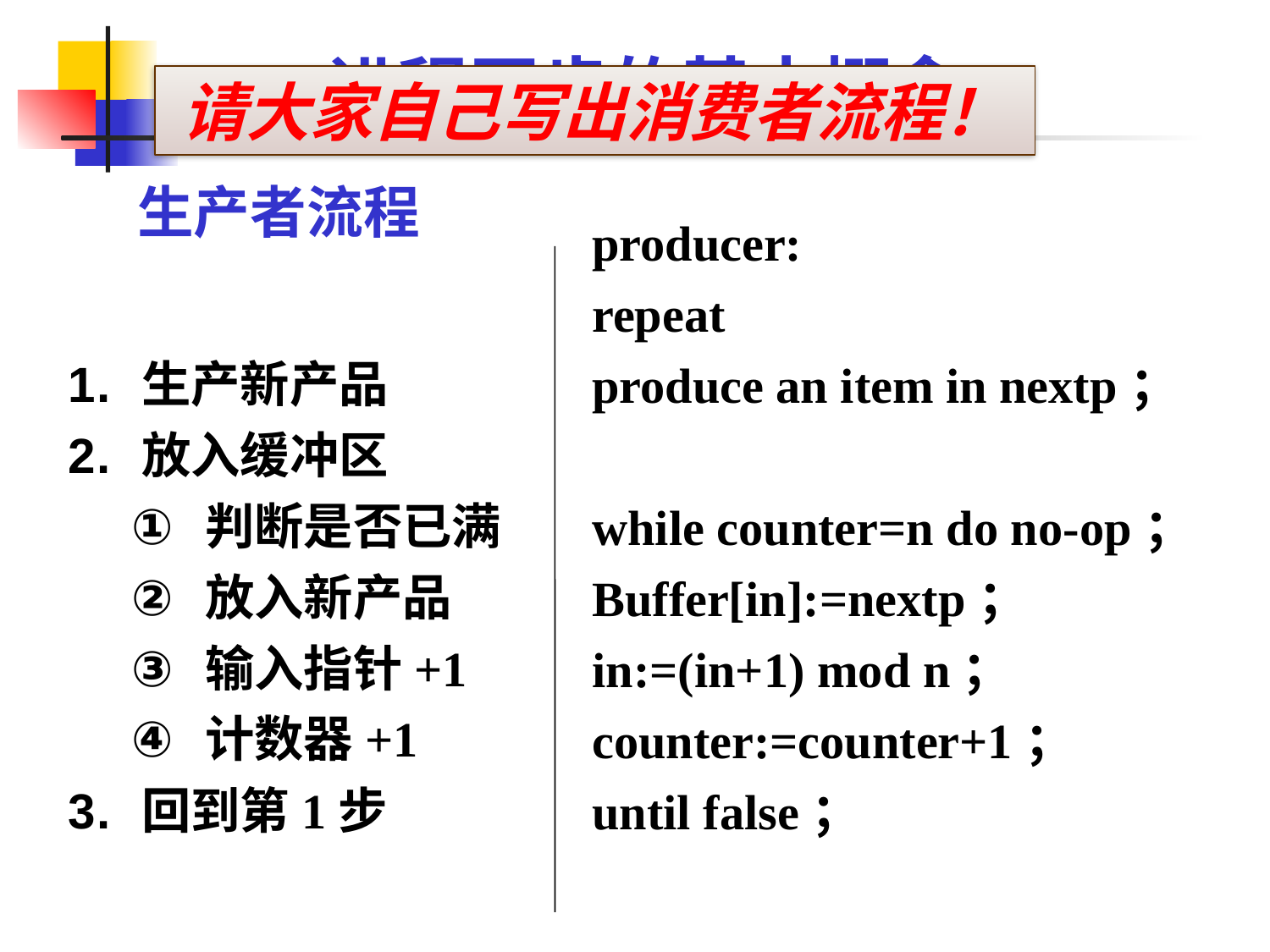

请大家自己写出消费者流程！
一、进程同步的基本概念
生产者流程
producer:
repeat
produce an item in nextp；

while counter=n do no-op；
Buffer[in]:=nextp；
in:=(in+1) mod n；
counter:=counter+1；
until false；

生产新产品
放入缓冲区
判断是否已满
放入新产品
输入指针+1
计数器+1
回到第1步